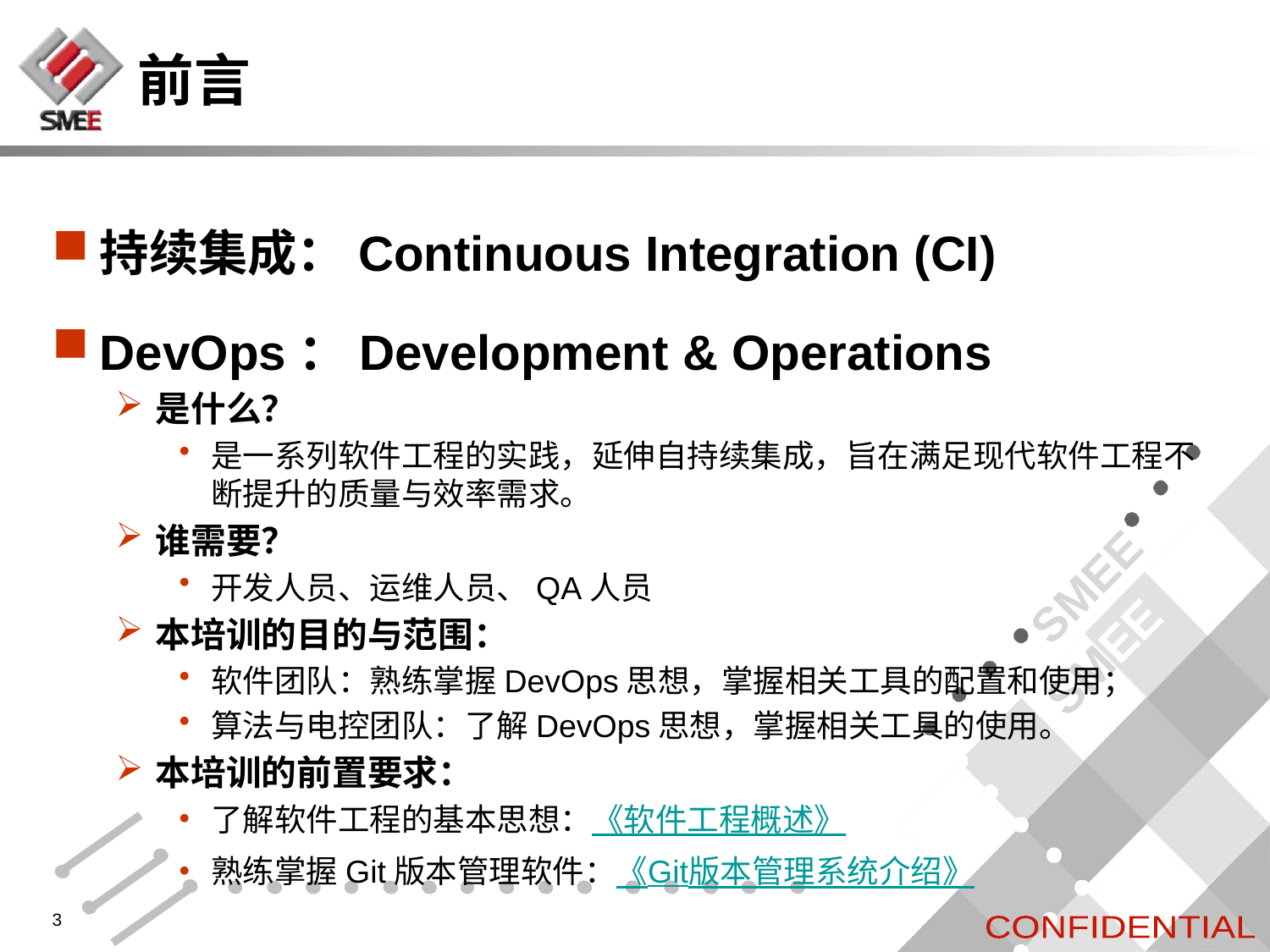

# 前言
持续集成：Continuous Integration (CI)
DevOps：Development & Operations
是什么？
是一系列软件工程的实践，延伸自持续集成，旨在满足现代软件工程不断提升的质量与效率需求。
谁需要？
开发人员、运维人员、QA人员
本培训的目的与范围：
软件团队：熟练掌握DevOps思想，掌握相关工具的配置和使用；
算法与电控团队：了解DevOps思想，掌握相关工具的使用。
本培训的前置要求：
了解软件工程的基本思想：《软件工程概述》
熟练掌握Git版本管理软件：《Git版本管理系统介绍》

3